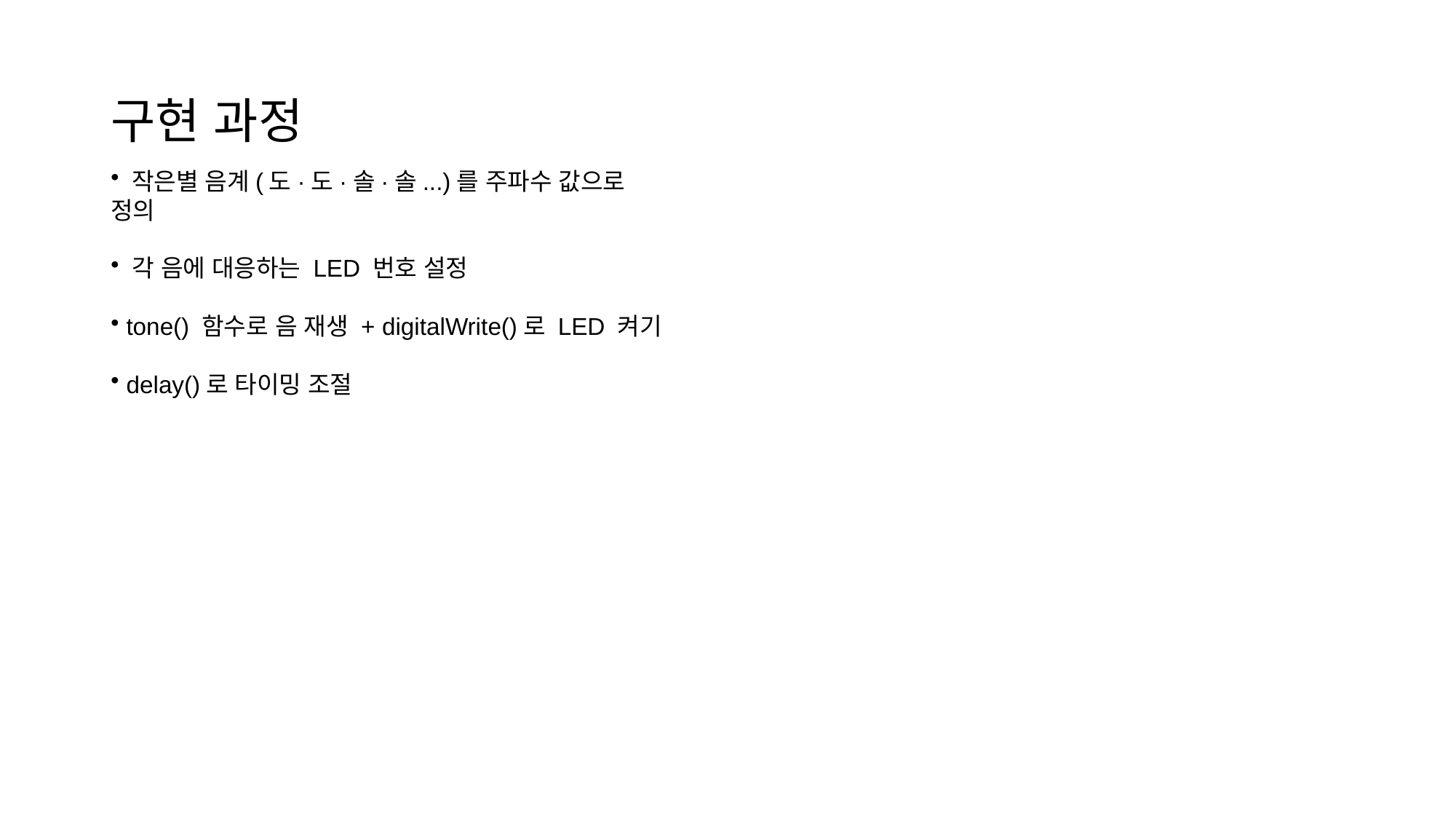

# 구현 과정
 작은별 음계(도·도·솔·솔...)를 주파수 값으로 정의

 각 음에 대응하는 LED 번호 설정

 tone() 함수로 음 재생 + digitalWrite()로 LED 켜기

 delay()로 타이밍 조절